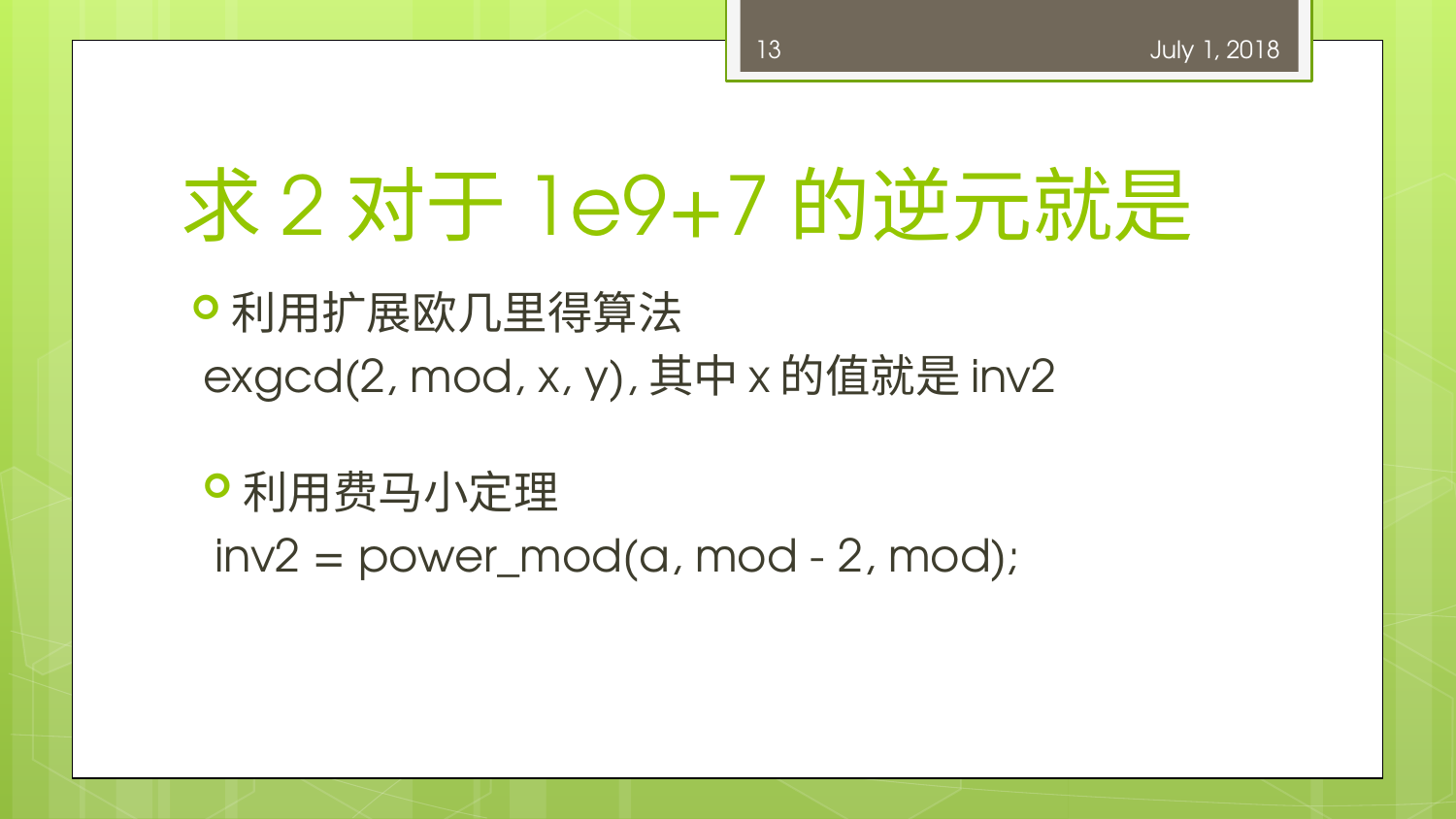

13
July 1, 2018
# 求2对于1e9+7的逆元就是
利用扩展欧几里得算法
 exgcd(2, mod, x, y),其中x的值就是inv2
利用费马小定理
 inv2 = power_mod(a, mod - 2, mod);